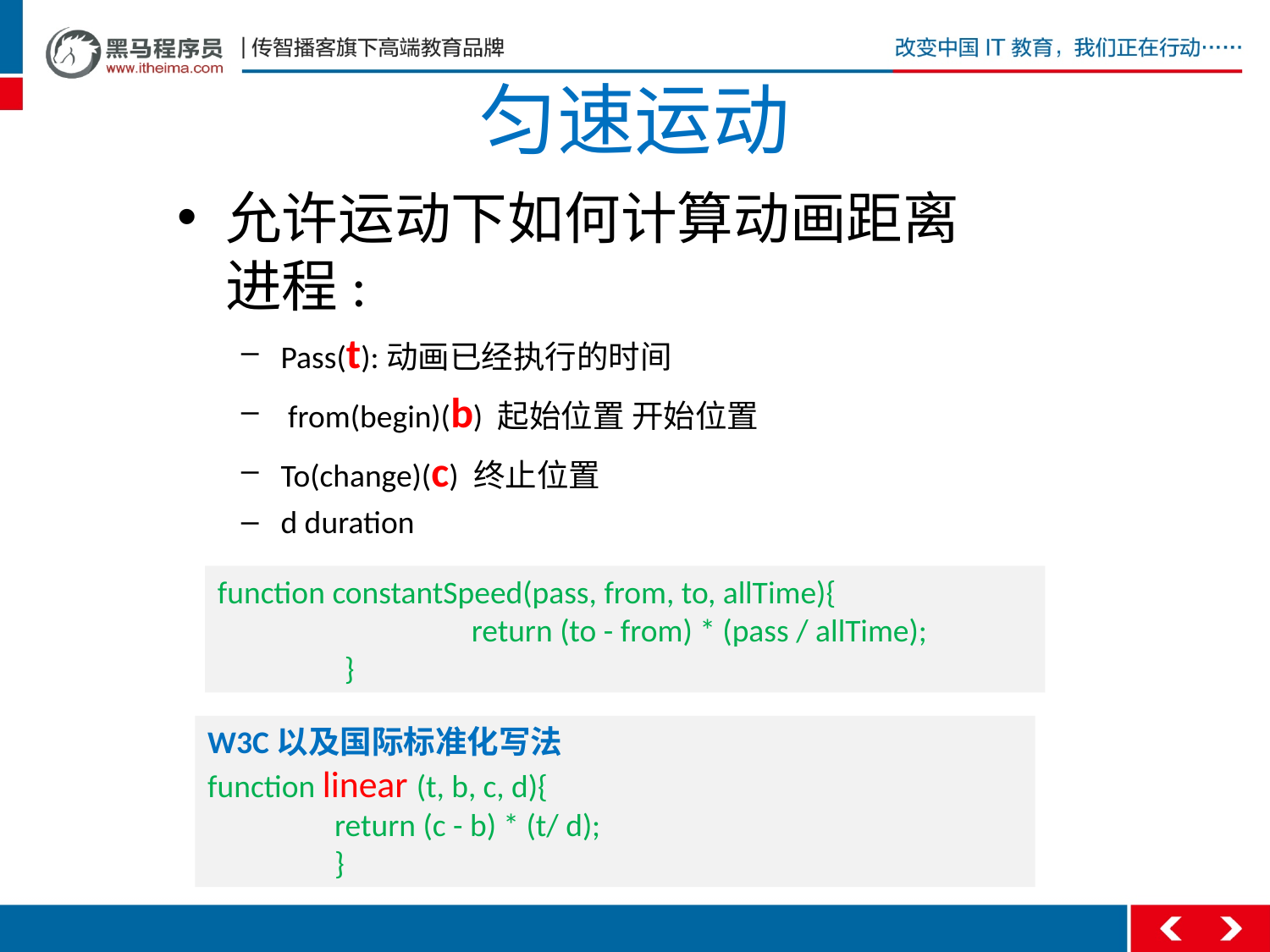

# 匀速运动
允许运动下如何计算动画距离进程:
Pass(t):动画已经执行的时间
 from(begin)(b) 起始位置 开始位置
To(change)(c) 终止位置
d duration

allTime(duration)(d)持续时间
function constantSpeed(pass, from, to, allTime){
		return (to - from) * (pass / allTime);
	}
W3C以及国际标准化写法
function linear (t, b, c, d){
	return (c - b) * (t/ d);
	}